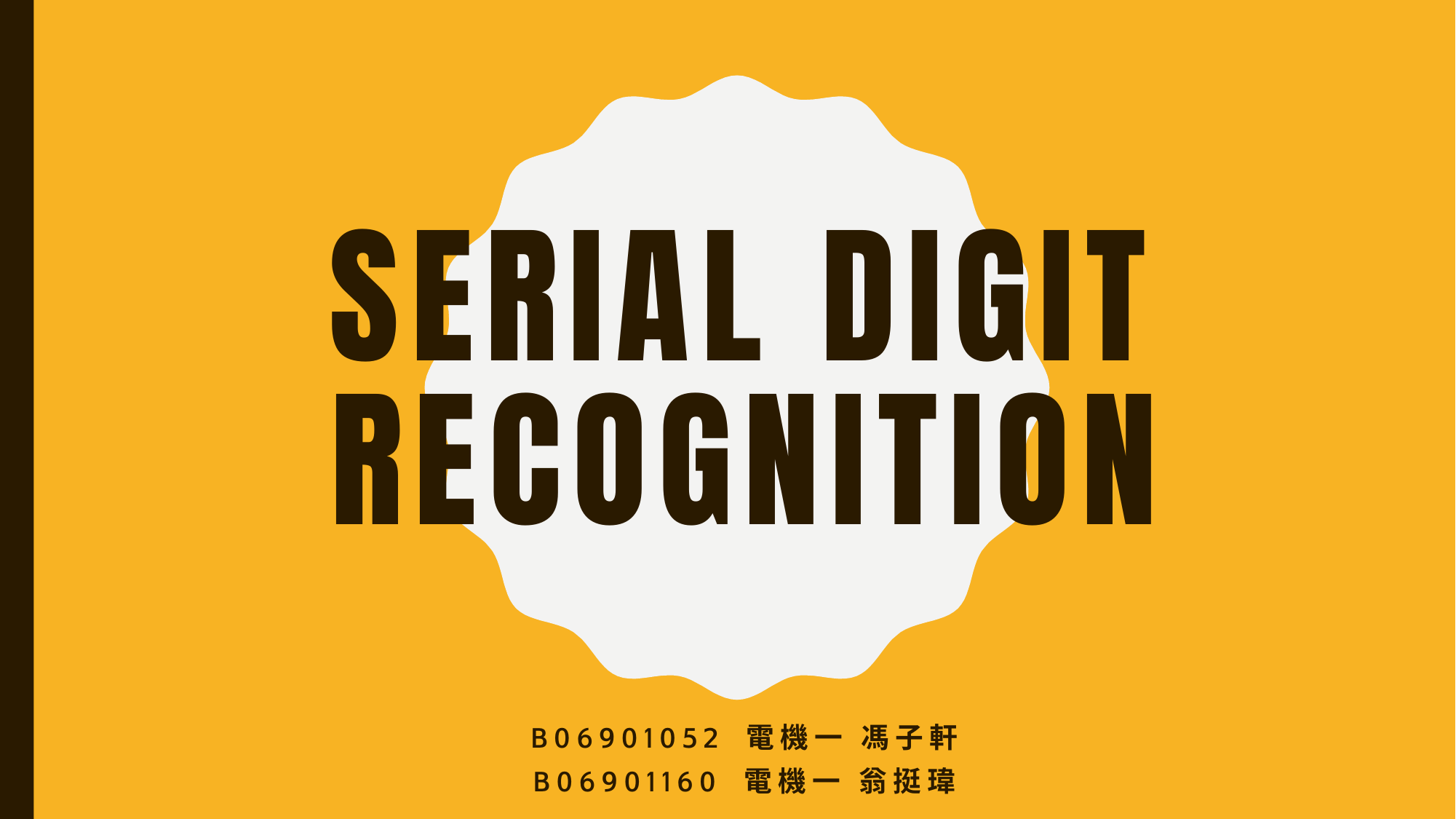

# Serial digit recognition
B06901052 電機一 馮子軒
B06901160 電機一 翁挺瑋